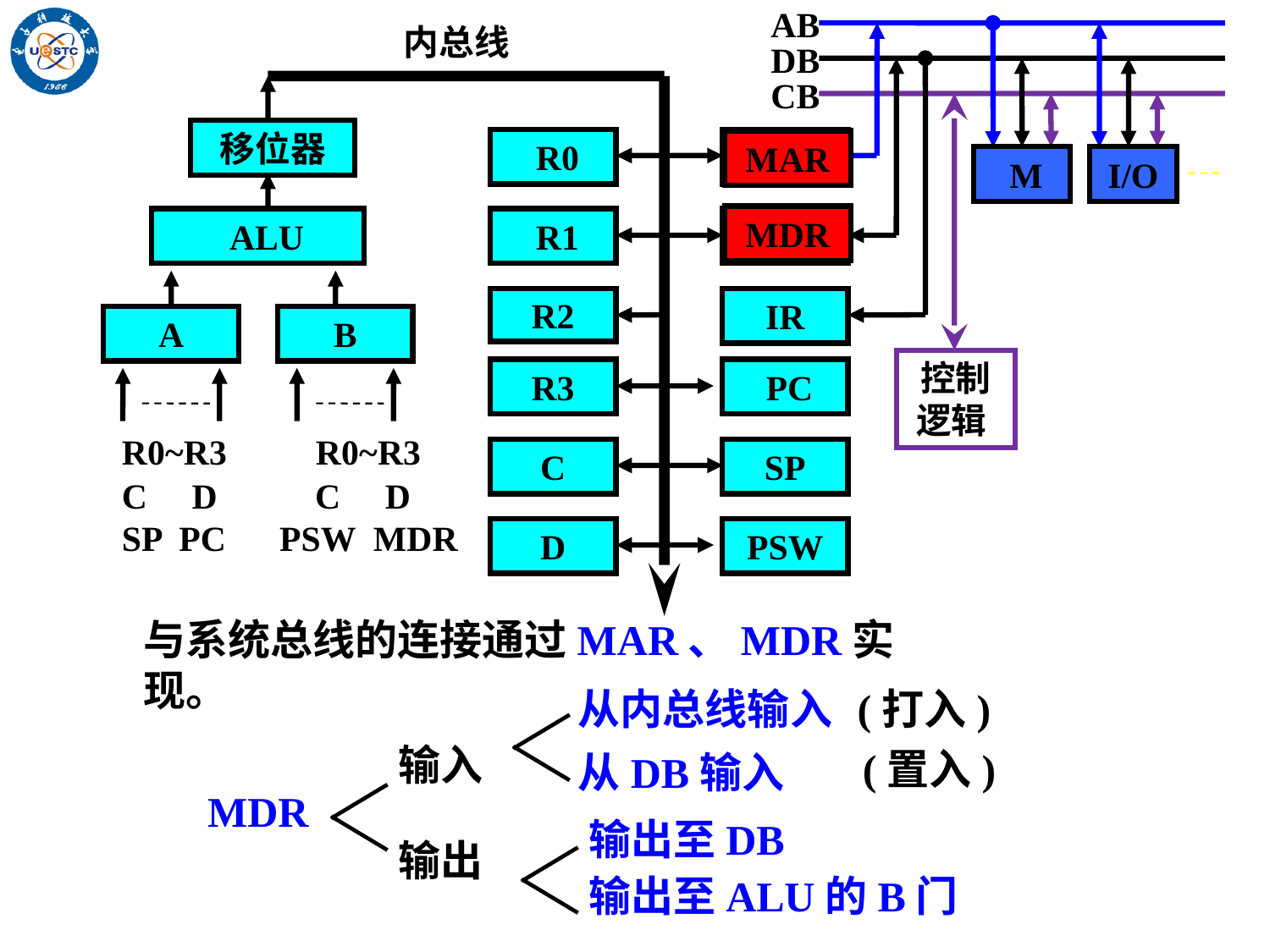

AB
内总线

DB

CB

移位器
 R0
MAR
 M
I/O

  ALU

 R1
MDR

R2
IR
A
B

控制逻辑
R3
 PC

     R0~R3          R0~R3
     C     D           C     D
     SP  PC      PSW  MDR
C
SP

D
PSW

MAR
MDR
与系统总线的连接通过MAR、MDR实现。
从内总线输入
(打入)

(置入)
从DB输入
输入
MDR

输出
输出至DB

输出至ALU的B门